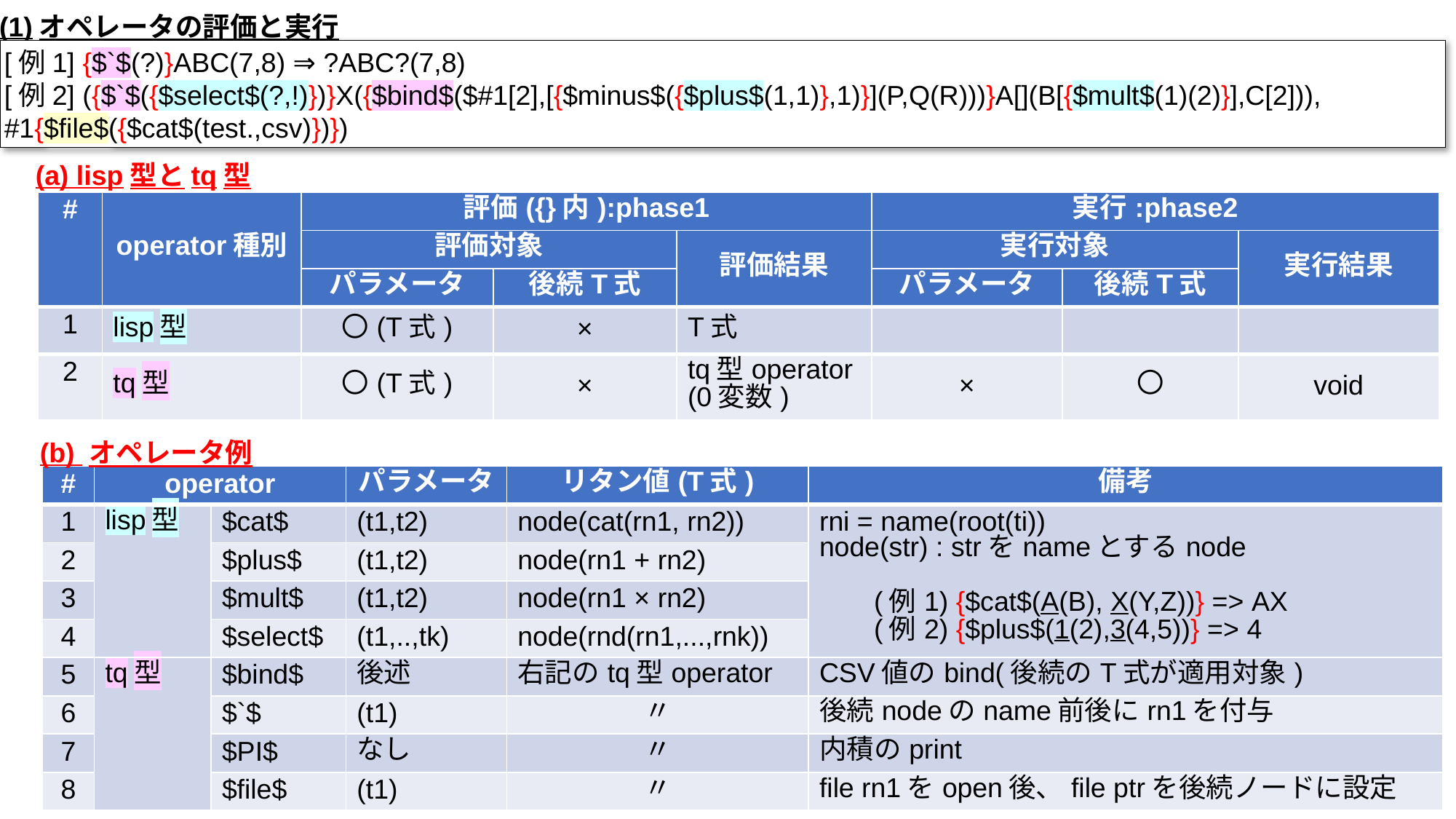

(1)オペレータの評価と実行
[例1] {$`$(?)}ABC(7,8) ⇒ ?ABC?(7,8)
[例2] ({$`$({$select$(?,!)})}X({$bind$($#1[2],[{$minus$({$plus$(1,1)},1)}](P,Q(R)))}A[](B[{$mult$(1)(2)}],C[2])), 	#1{$file$({$cat$(test.,csv)})})
(a) lisp型とtq型
| # | operator種別 | 評価({}内):phase1 |  |  | 実行:phase2 |  |  |
| --- | --- | --- | --- | --- | --- | --- | --- |
|  |  | 評価対象 |  | 評価結果 | 実行対象 |  | 実行結果 |
|  |  | パラメータ | 後続T式 |  | パラメータ | 後続T式 |  |
| 1 | lisp型 | 〇(T式) | × | T式 |  |  |  |
| 2 | tq型 | 〇(T式) | × | tq型operator (0変数) | × | 〇 | void |
(b) オペレータ例
| # | operator |  | パラメータ | リタン値(T式) | 備考 |
| --- | --- | --- | --- | --- | --- |
| 1 | lisp型 | $cat$ | (t1,t2) | node(cat(rn1, rn2)) | rni = name(root(ti)) node(str) : strをnameとするnode (例1) {$cat$(A(B), X(Y,Z))} => AX (例2) {$plus$(1(2),3(4,5))} => 4 |
| 2 |  | $plus$ | (t1,t2) | node(rn1 + rn2) |  |
| 3 |  | $mult$ | (t1,t2) | node(rn1 × rn2) |  |
| 4 |  | $select$ | (t1,..,tk) | node(rnd(rn1,...,rnk)) |  |
| 5 | tq型 | $bind$ | 後述 | 右記のtq型operator | CSV値のbind(後続のT式が適用対象) |
| 6 |  | $`$ | (t1) | 〃 | 後続nodeのname前後にrn1を付与 |
| 7 |  | $PI$ | なし | 〃 | 内積のprint |
| 8 |  | $file$ | (t1) | 〃 | file rn1をopen後、file ptrを後続ノードに設定 |
例1-2では、引数である各T式のrootのnameを演算対象としているが、T式内全ノードのnameを演算対象とする案もある(下記別案)。
　　=> ※別途検討要(★)
[別案]
　　(例1) 結ABXYZの案もあり => 全ノードを連結
　　(例2) 4(6,7)の案もあり => 1と3を加算、2を4と5に加算